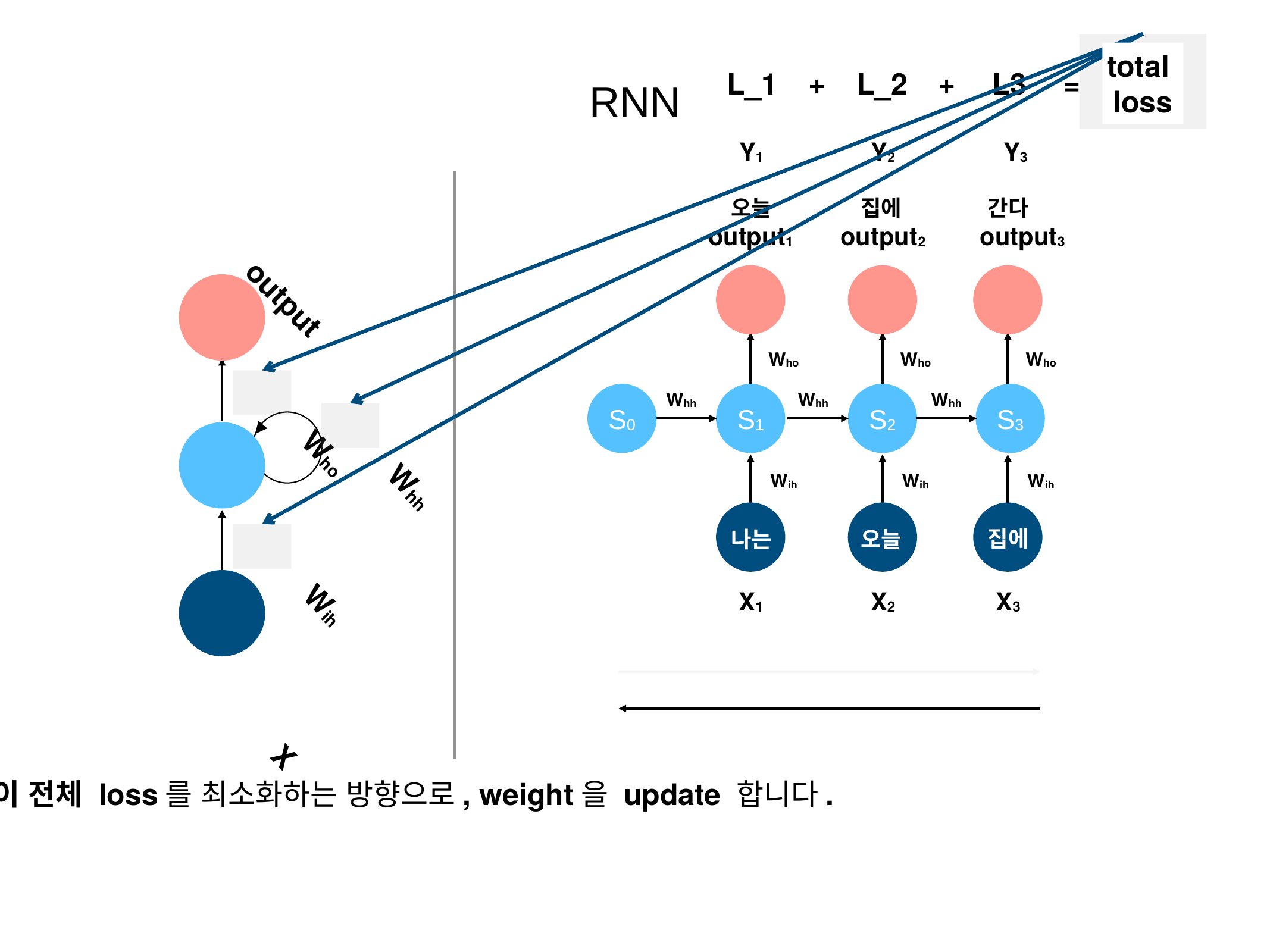

total
loss
+
+
L_1
L_2
L3
=
RNN
Y1
Y2
Y3

output1
output2
output3
output

Who
S3

Wih

X3

S0
S1

Who
Whh
Wih
X1

S2

Who
Whh
Wih
X2
Whh

Who
Whh
Wih
X

오늘
집에
간다

집에
나는
오늘

이 전체 loss를 최소화하는 방향으로, weight을 update 합니다.